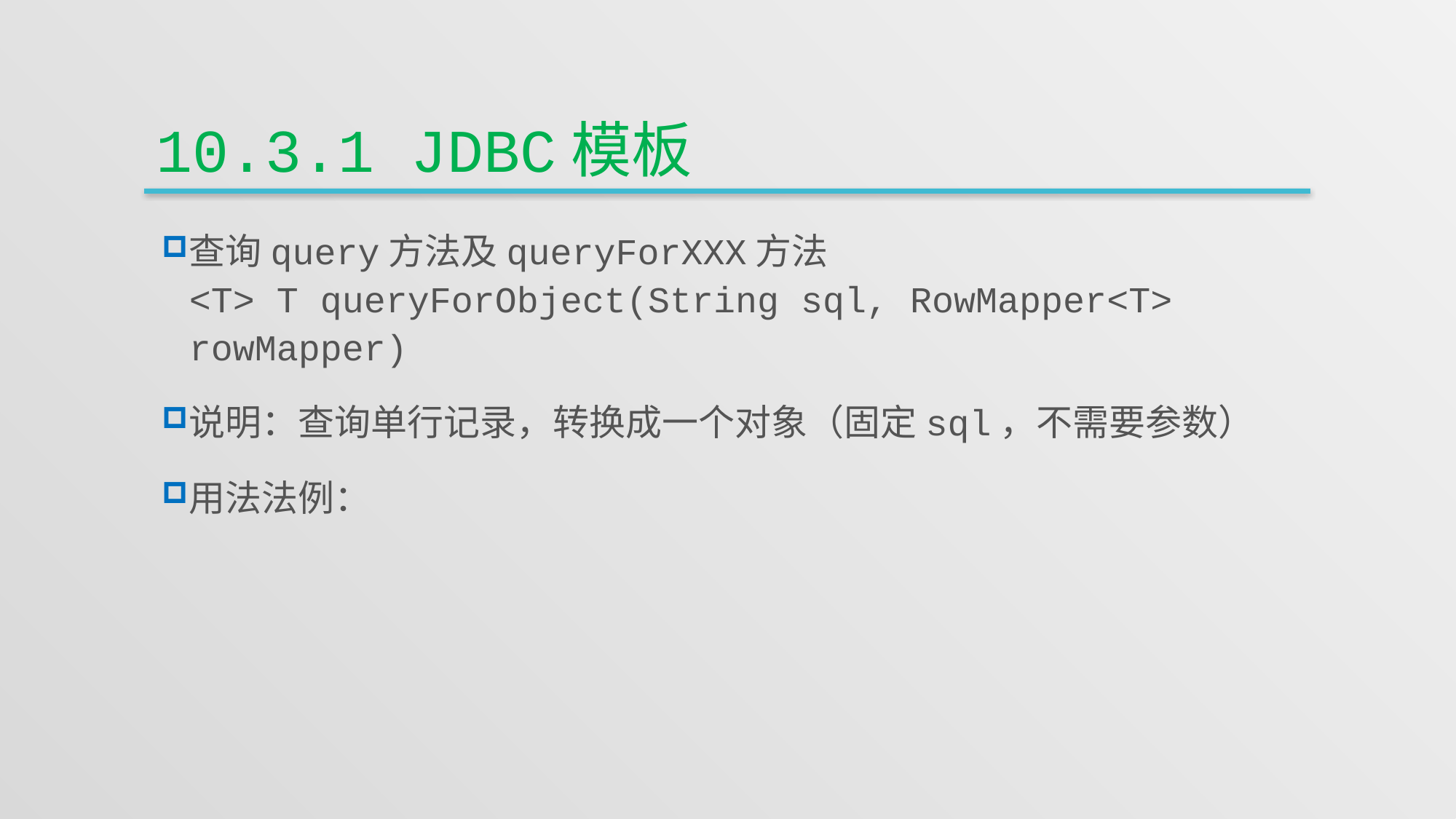

# 10.3.1 JDBC模板
查询query方法及queryForXXX方法
<T> T queryForObject(String sql, RowMapper<T> rowMapper)
说明：查询单行记录，转换成一个对象（固定sql，不需要参数）
用法法例：